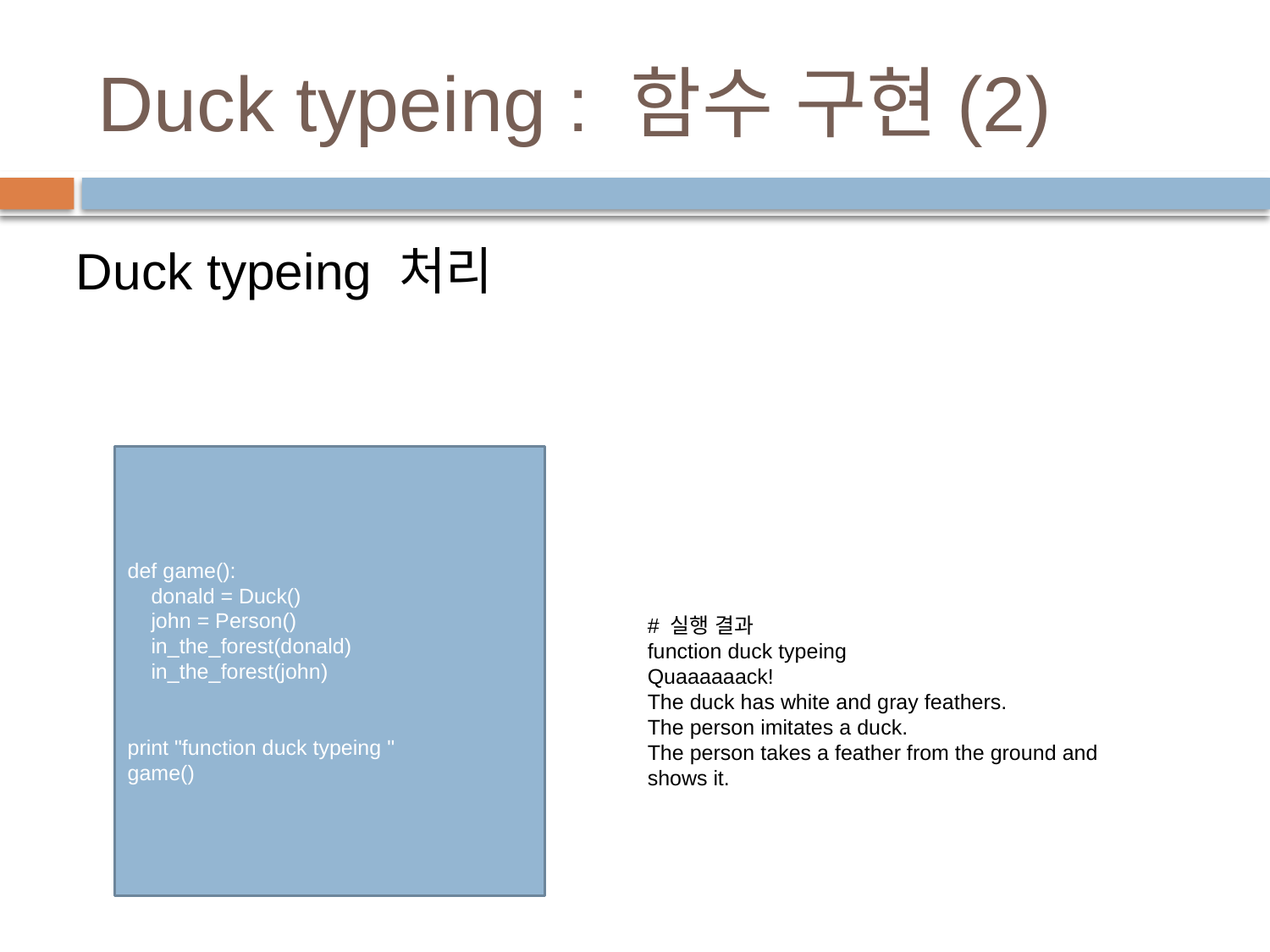

# Duck typeing : 함수 구현(2)
Duck typeing 처리
def game():
    donald = Duck()
    john = Person()
    in_the_forest(donald)
    in_the_forest(john)

print "function duck typeing "
game()
# 실행 결과
function duck typeing
Quaaaaaack!
The duck has white and gray feathers.
The person imitates a duck.
The person takes a feather from the ground and shows it.